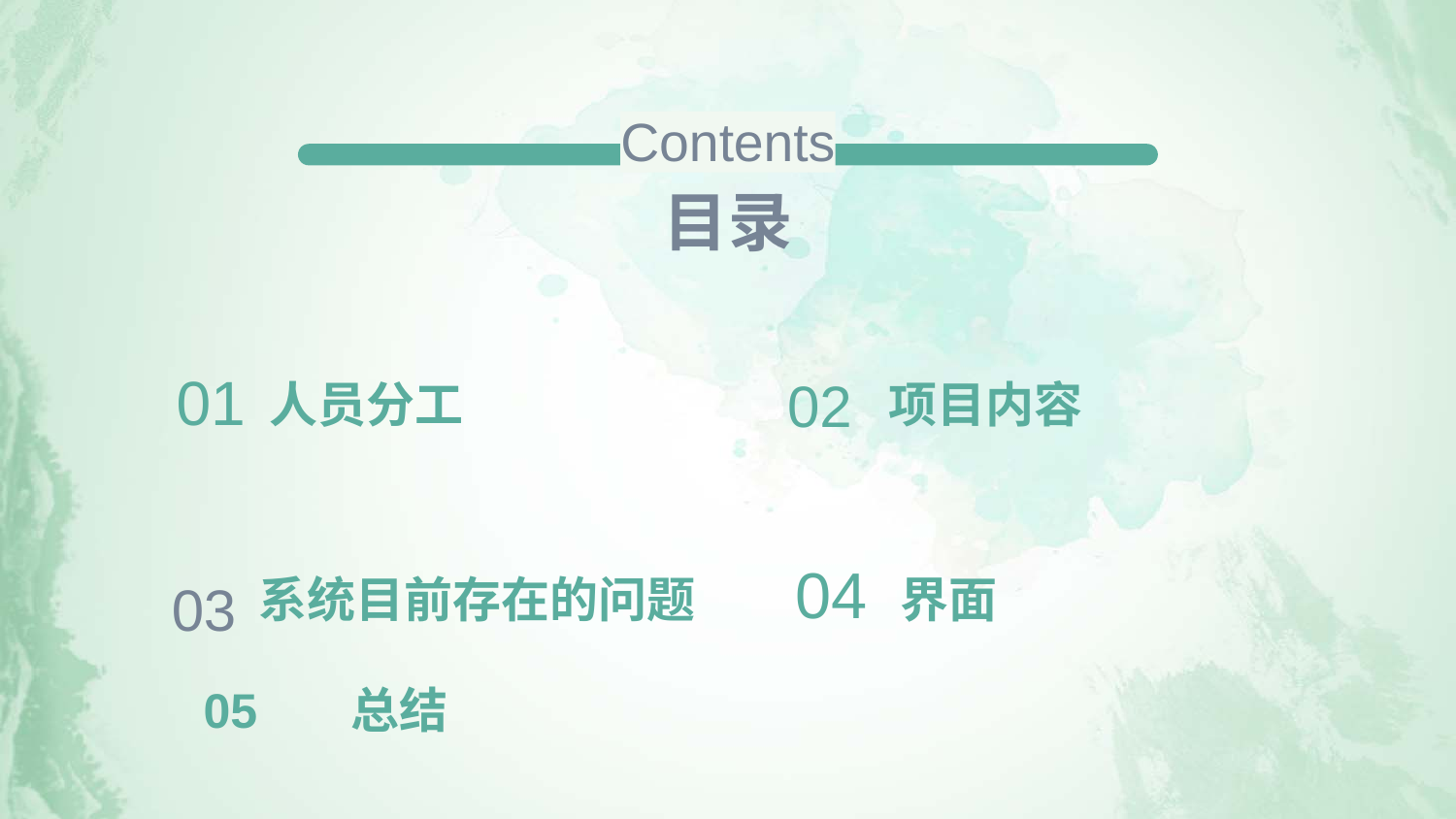

Contents
目录

01
人员分工
02
项目内容
04
界面
03
系统目前存在的问题
05      总结